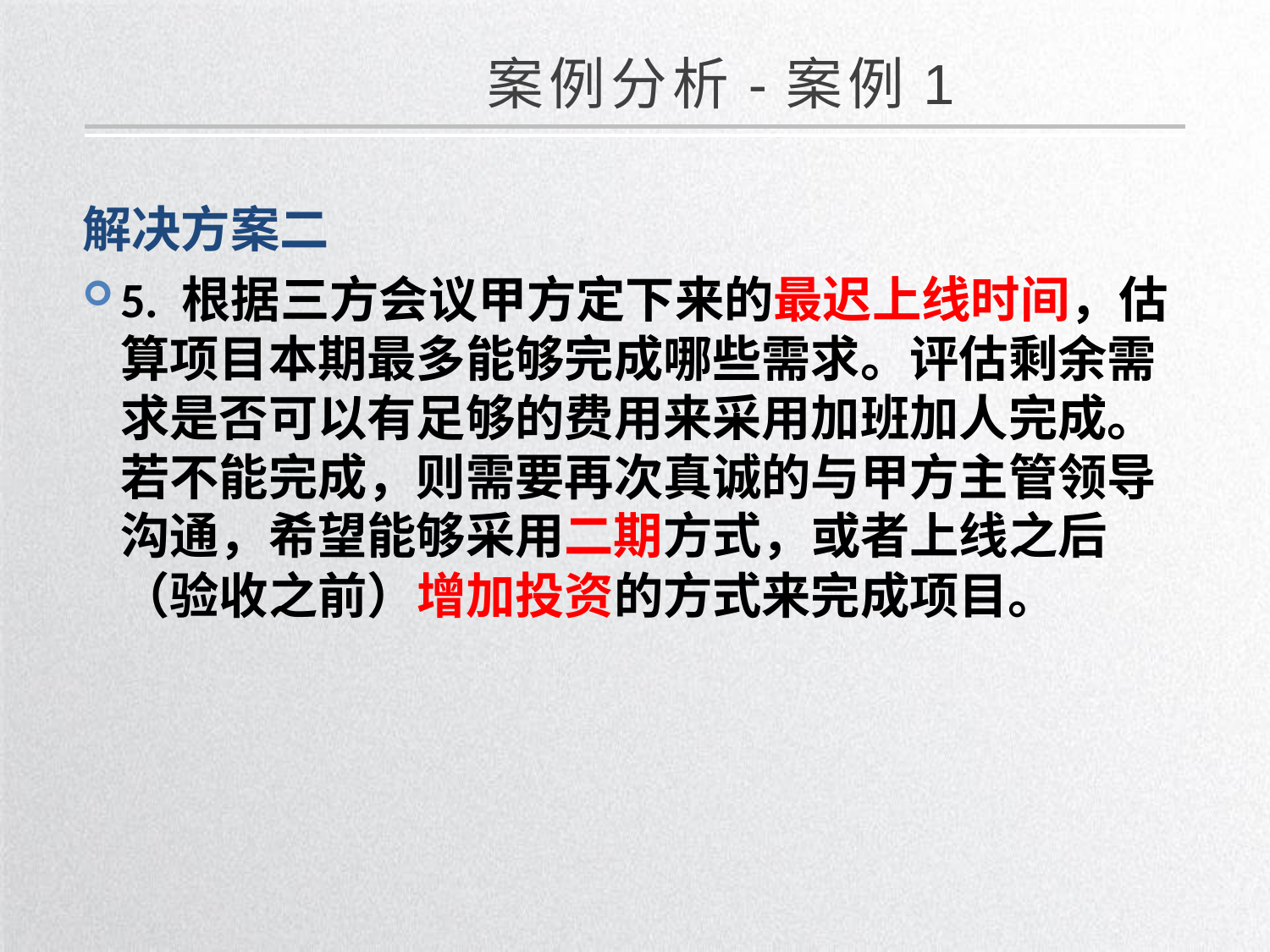

案例分析-案例1
解决方案二
5. 根据三方会议甲方定下来的最迟上线时间，估算项目本期最多能够完成哪些需求。评估剩余需求是否可以有足够的费用来采用加班加人完成。若不能完成，则需要再次真诚的与甲方主管领导沟通，希望能够采用二期方式，或者上线之后（验收之前）增加投资的方式来完成项目。